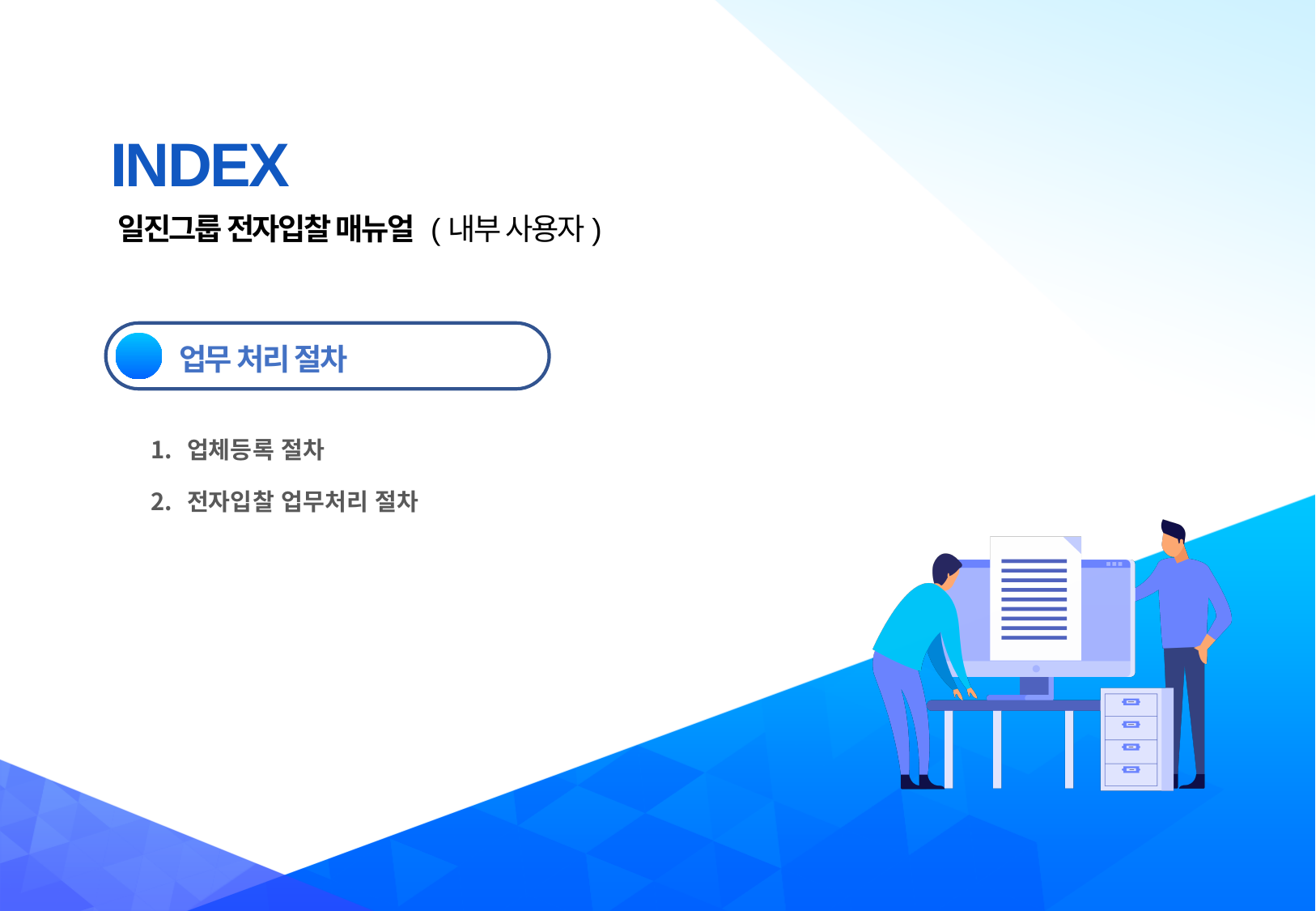

INDEX
일진그룹 전자입찰 매뉴얼 (내부 사용자)

Ⅰ
업무 처리 절차
| 업체등록 절차 전자입찰 업무처리 절차 |
| --- |